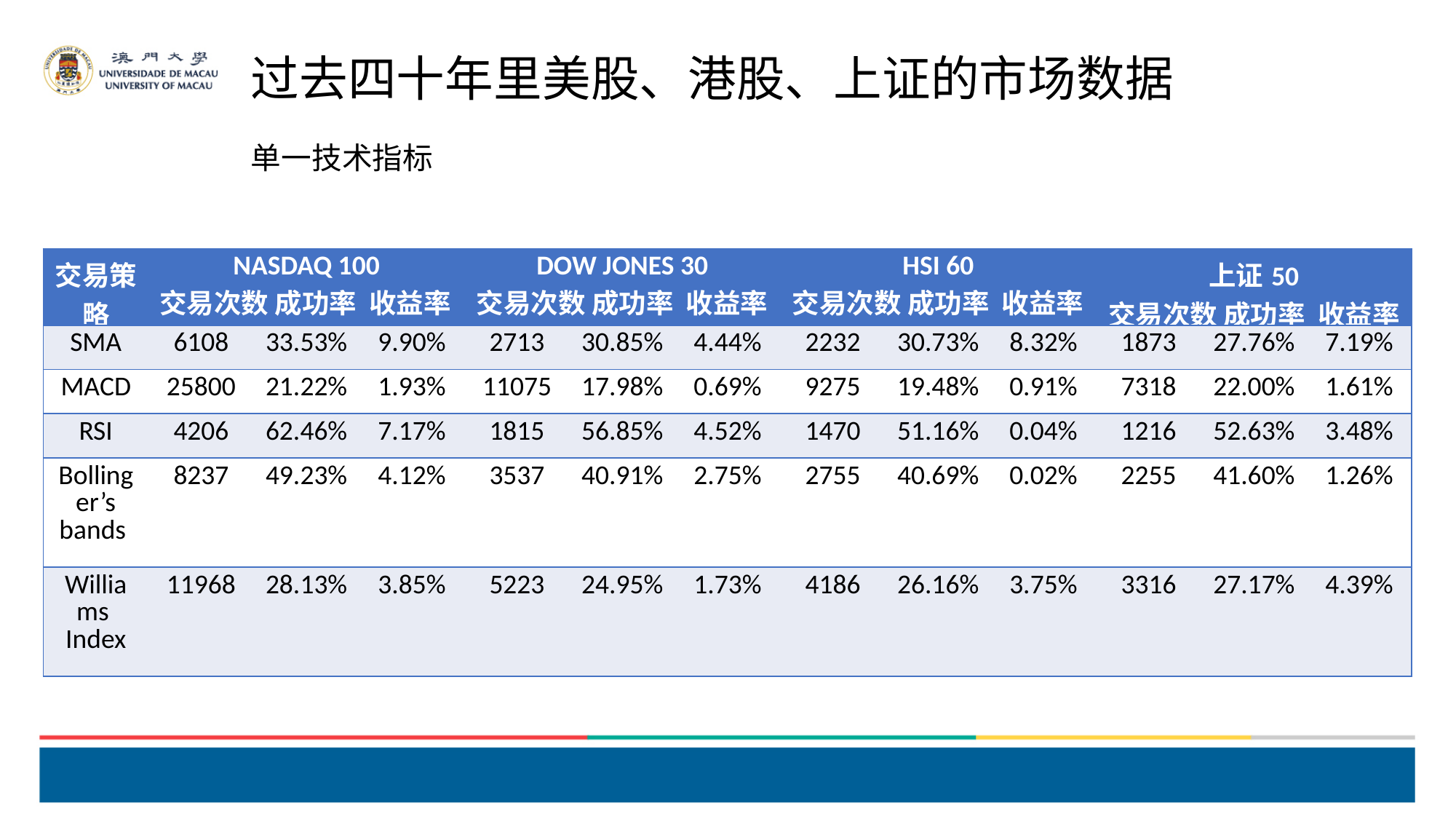

过去四十年里美股、港股、上证的市场数据

单一技术指标

| 交易策略 | NASDAQ 100 交易次数 成功率 收益率 |  |  | DOW JONES 30 交易次数 成功率 收益率 |  |  | HSI 60 交易次数 成功率 收益率 |  |  | 上证50 交易次数 成功率 收益率 |  |  |
| --- | --- | --- | --- | --- | --- | --- | --- | --- | --- | --- | --- | --- |
| SMA | 6108 | 33.53% | 9.90% | 2713 | 30.85% | 4.44% | 2232 | 30.73% | 8.32% | 1873 | 27.76% | 7.19% |
| MACD | 25800 | 21.22% | 1.93% | 11075 | 17.98% | 0.69% | 9275 | 19.48% | 0.91% | 7318 | 22.00% | 1.61% |
| RSI | 4206 | 62.46% | 7.17% | 1815 | 56.85% | 4.52% | 1470 | 51.16% | 0.04% | 1216 | 52.63% | 3.48% |
| Bollinger’s bands | 8237 | 49.23% | 4.12% | 3537 | 40.91% | 2.75% | 2755 | 40.69% | 0.02% | 2255 | 41.60% | 1.26% |
| Williams Index | 11968 | 28.13% | 3.85% | 5223 | 24.95% | 1.73% | 4186 | 26.16% | 3.75% | 3316 | 27.17% | 4.39% |